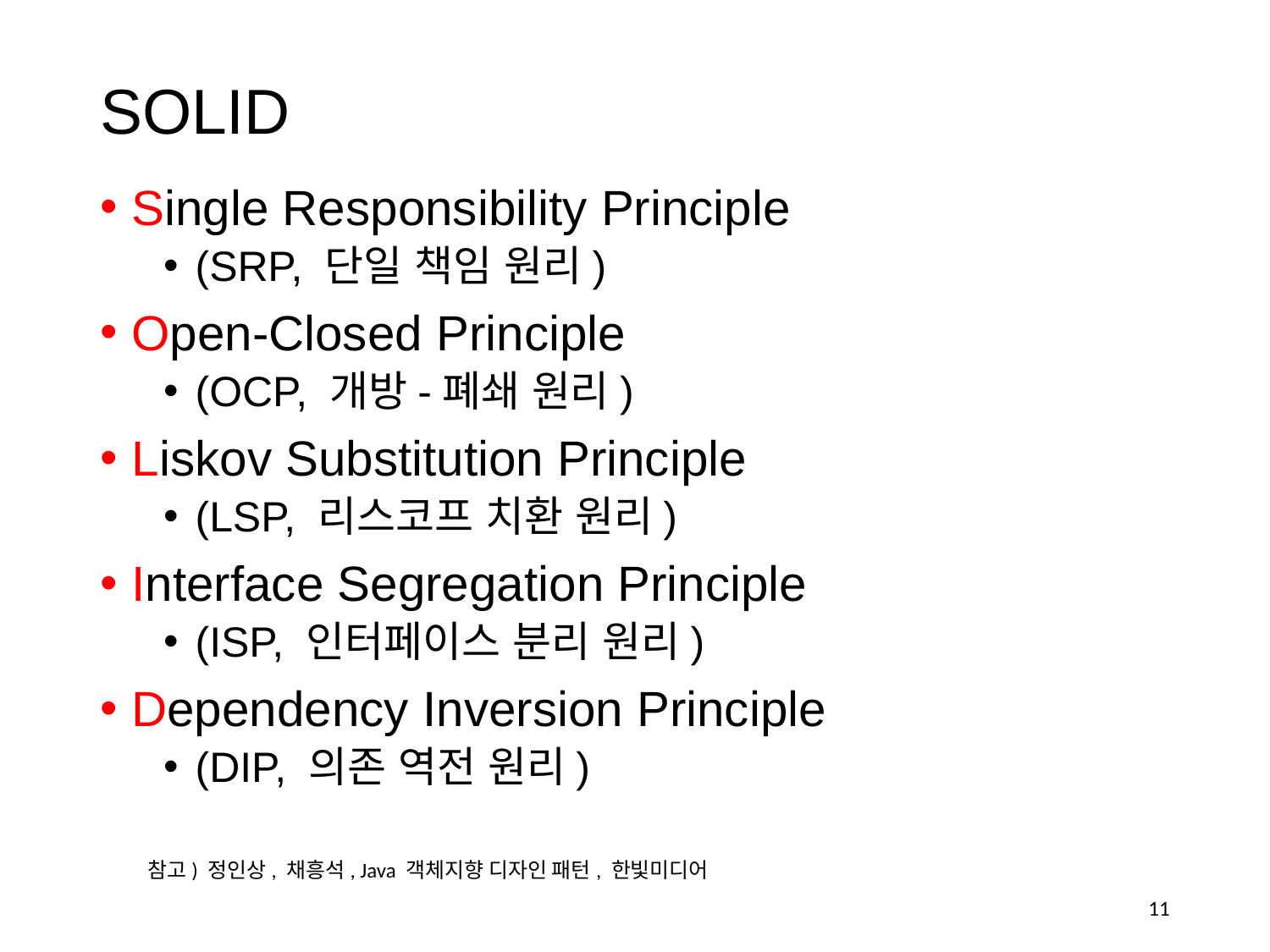

# SOLID
Single Responsibility Principle
(SRP, 단일 책임 원리)
Open-Closed Principle
(OCP, 개방-폐쇄 원리)
Liskov Substitution Principle
(LSP, 리스코프 치환 원리)
Interface Segregation Principle
(ISP, 인터페이스 분리 원리)
Dependency Inversion Principle
(DIP, 의존 역전 원리)
참고) 정인상, 채흥석, Java 객체지향 디자인 패턴, 한빛미디어
11